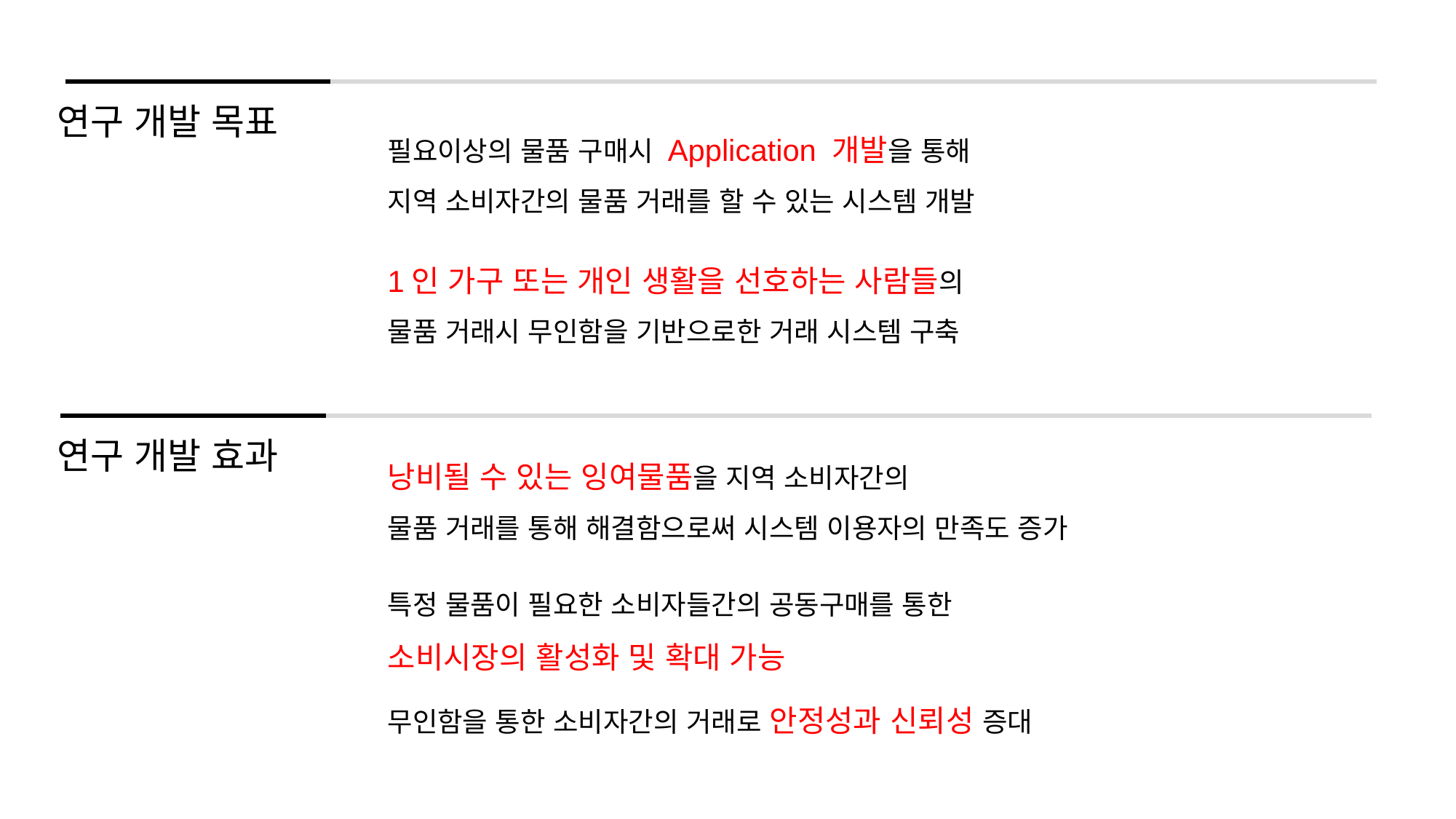

연구 개발 목표
필요이상의 물품 구매시 Application 개발을 통해
지역 소비자간의 물품 거래를 할 수 있는 시스템 개발

1인 가구 또는 개인 생활을 선호하는 사람들의
물품 거래시 무인함을 기반으로한 거래 시스템 구축
연구 개발 효과
낭비될 수 있는 잉여물품을 지역 소비자간의
물품 거래를 통해 해결함으로써 시스템 이용자의 만족도 증가

특정 물품이 필요한 소비자들간의 공동구매를 통한
소비시장의 활성화 및 확대 가능

무인함을 통한 소비자간의 거래로 안정성과 신뢰성 증대